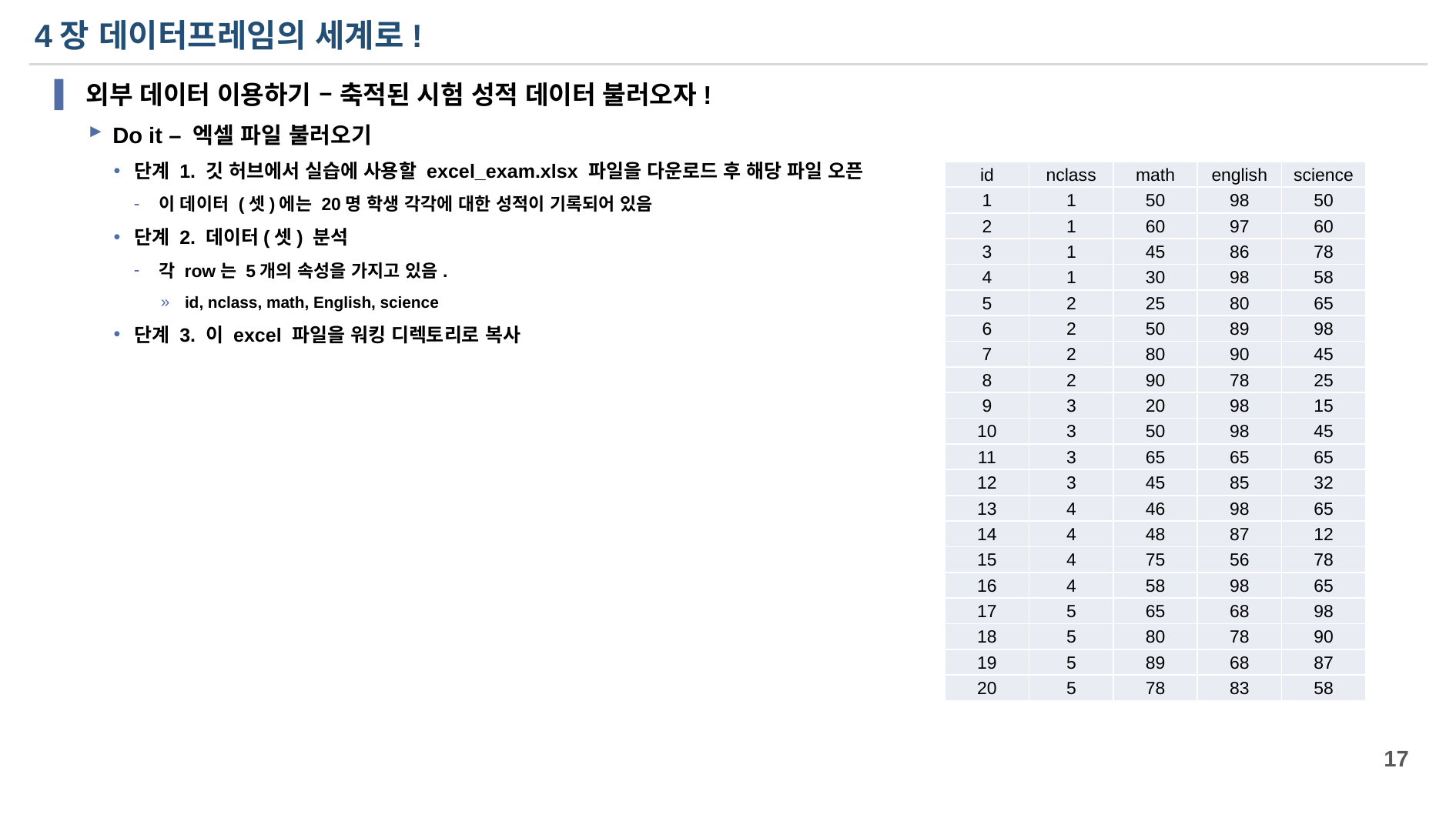

# 4장 데이터프레임의 세계로!
외부 데이터 이용하기 – 축적된 시험 성적 데이터 불러오자!
Do it – 엑셀 파일 불러오기
단계 1. 깃 허브에서 실습에 사용할 excel_exam.xlsx 파일을 다운로드 후 해당 파일 오픈
이 데이터 (셋)에는 20명 학생 각각에 대한 성적이 기록되어 있음
단계 2. 데이터(셋) 분석
각 row는 5개의 속성을 가지고 있음.
id, nclass, math, English, science
단계 3. 이 excel 파일을 워킹 디렉토리로 복사
| id | nclass | math | english | science |
| --- | --- | --- | --- | --- |
| 1 | 1 | 50 | 98 | 50 |
| 2 | 1 | 60 | 97 | 60 |
| 3 | 1 | 45 | 86 | 78 |
| 4 | 1 | 30 | 98 | 58 |
| 5 | 2 | 25 | 80 | 65 |
| 6 | 2 | 50 | 89 | 98 |
| 7 | 2 | 80 | 90 | 45 |
| 8 | 2 | 90 | 78 | 25 |
| 9 | 3 | 20 | 98 | 15 |
| 10 | 3 | 50 | 98 | 45 |
| 11 | 3 | 65 | 65 | 65 |
| 12 | 3 | 45 | 85 | 32 |
| 13 | 4 | 46 | 98 | 65 |
| 14 | 4 | 48 | 87 | 12 |
| 15 | 4 | 75 | 56 | 78 |
| 16 | 4 | 58 | 98 | 65 |
| 17 | 5 | 65 | 68 | 98 |
| 18 | 5 | 80 | 78 | 90 |
| 19 | 5 | 89 | 68 | 87 |
| 20 | 5 | 78 | 83 | 58 |
17